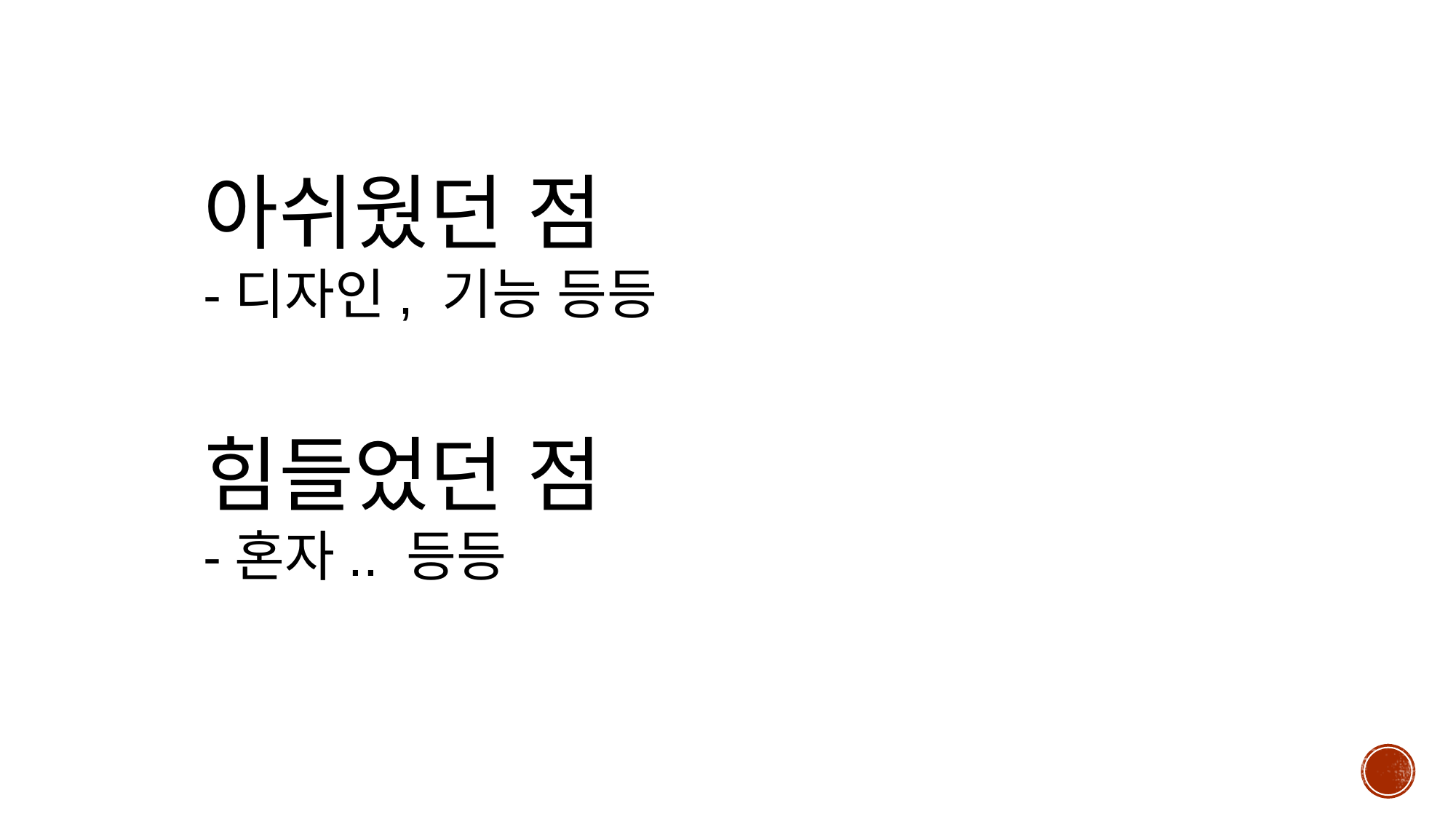

아쉬웠던 점
-디자인, 기능 등등

힘들었던 점
-혼자.. 등등